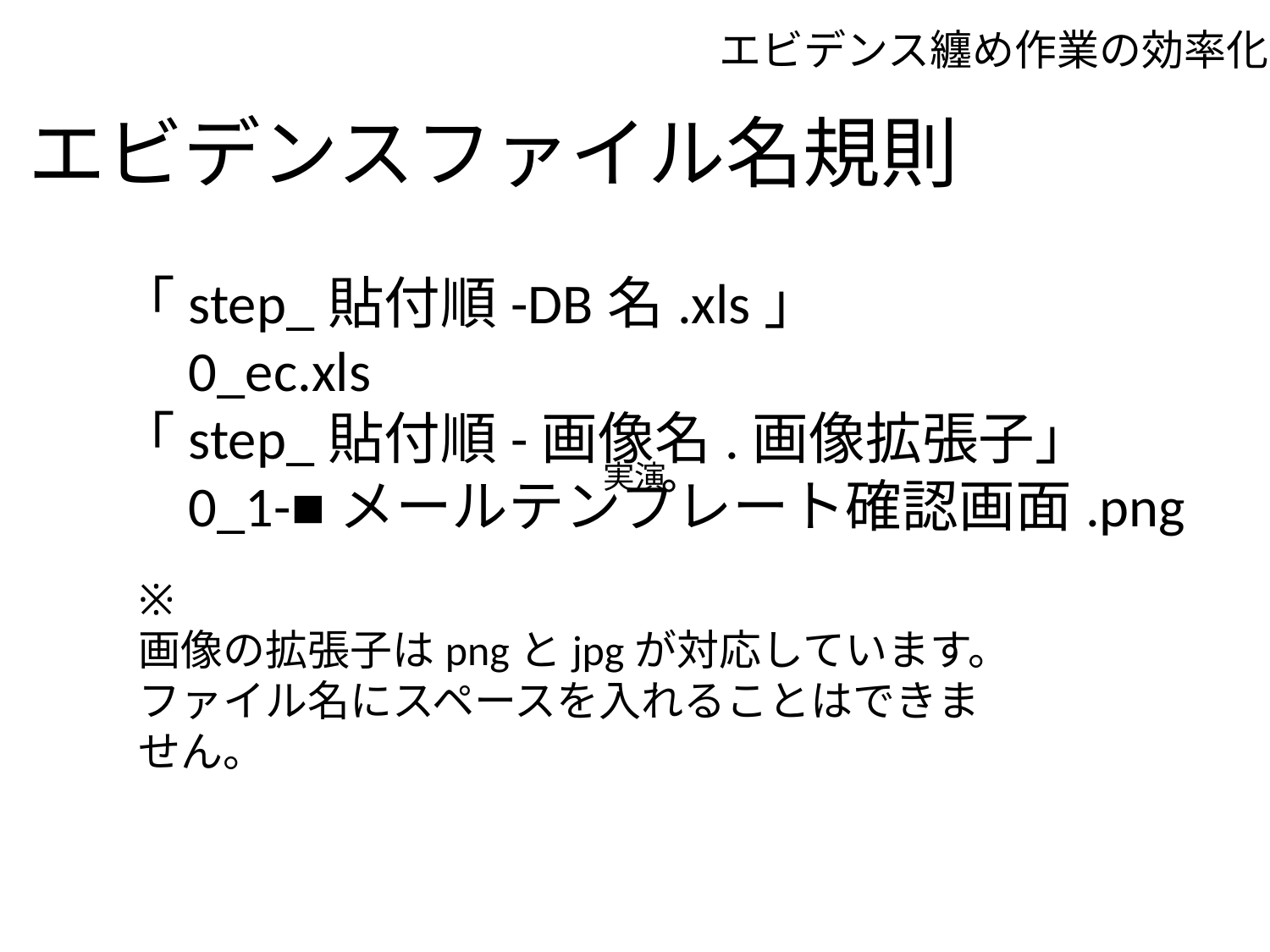

エビデンス纏め作業の効率化
エビデンスファイル名規則
「step_貼付順-DB名.xls」
　0_ec.xls
「step_貼付順-画像名.画像拡張子」
　0_1-■メールテンプレート確認画面.png
実演
※
画像の拡張子はpngとjpgが対応しています。
ファイル名にスペースを入れることはできません。